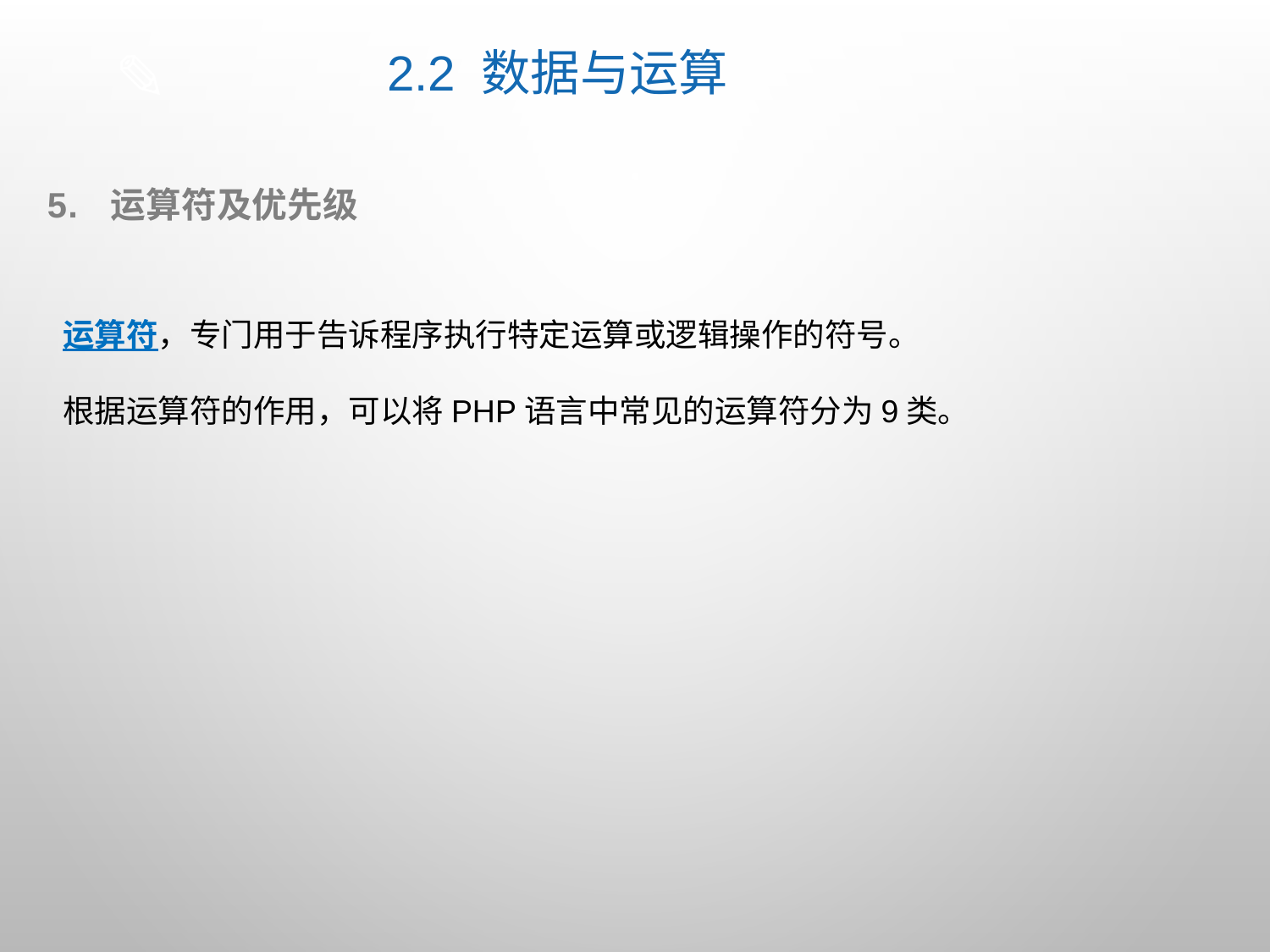

# 2.2 数据与运算
运算符及优先级
运算符，专门用于告诉程序执行特定运算或逻辑操作的符号。
根据运算符的作用，可以将PHP语言中常见的运算符分为9类。